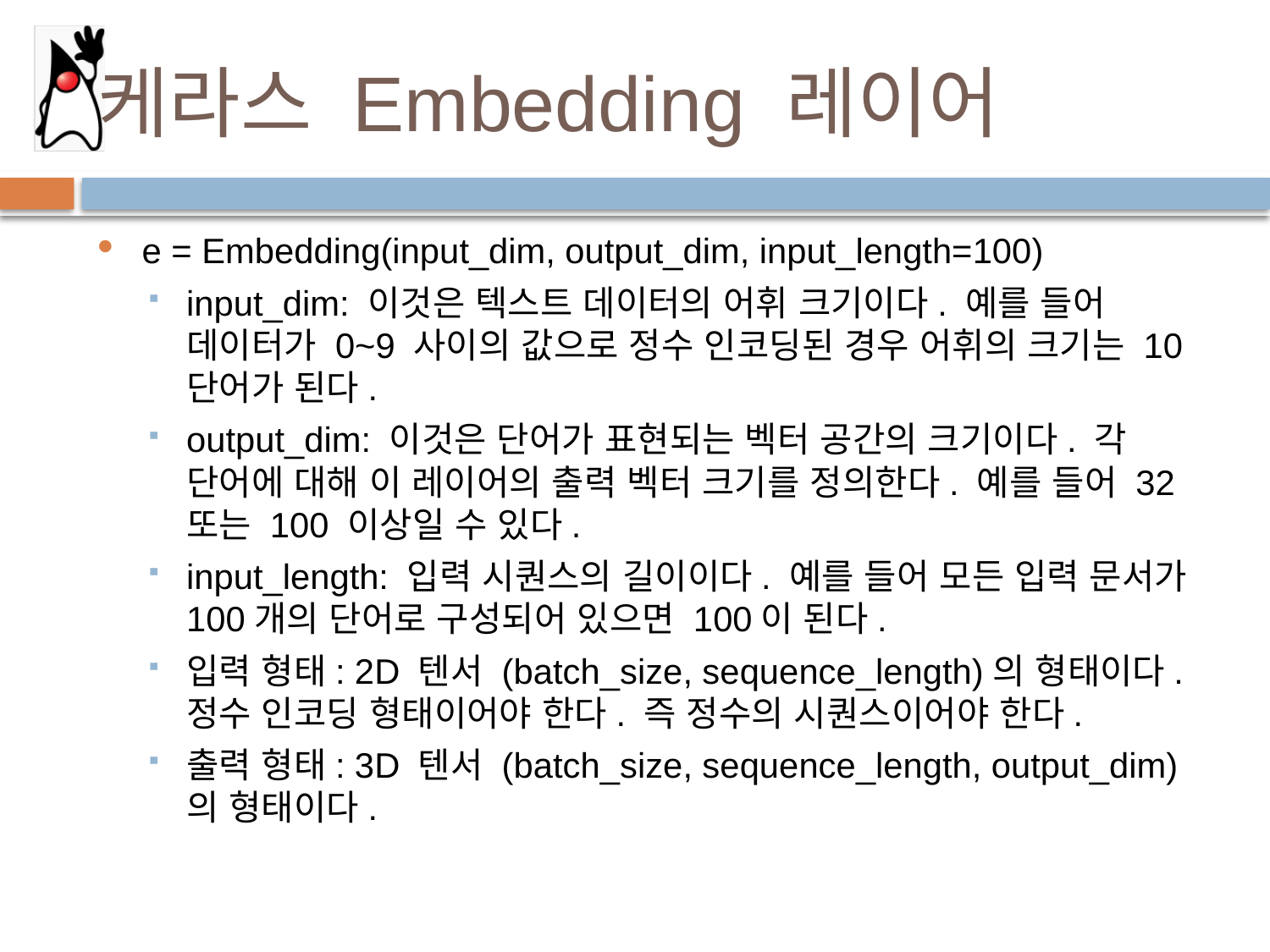

# 케라스 Embedding 레이어
e = Embedding(input_dim, output_dim, input_length=100)
input_dim: 이것은 텍스트 데이터의 어휘 크기이다. 예를 들어 데이터가 0~9 사이의 값으로 정수 인코딩된 경우 어휘의 크기는 10 단어가 된다.
output_dim: 이것은 단어가 표현되는 벡터 공간의 크기이다. 각 단어에 대해 이 레이어의 출력 벡터 크기를 정의한다. 예를 들어 32 또는 100 이상일 수 있다.
input_length: 입력 시퀀스의 길이이다. 예를 들어 모든 입력 문서가 100개의 단어로 구성되어 있으면 100이 된다.
입력 형태: 2D 텐서 (batch_size, sequence_length)의 형태이다. 정수 인코딩 형태이어야 한다. 즉 정수의 시퀀스이어야 한다.
출력 형태: 3D 텐서 (batch_size, sequence_length, output_dim)의 형태이다.